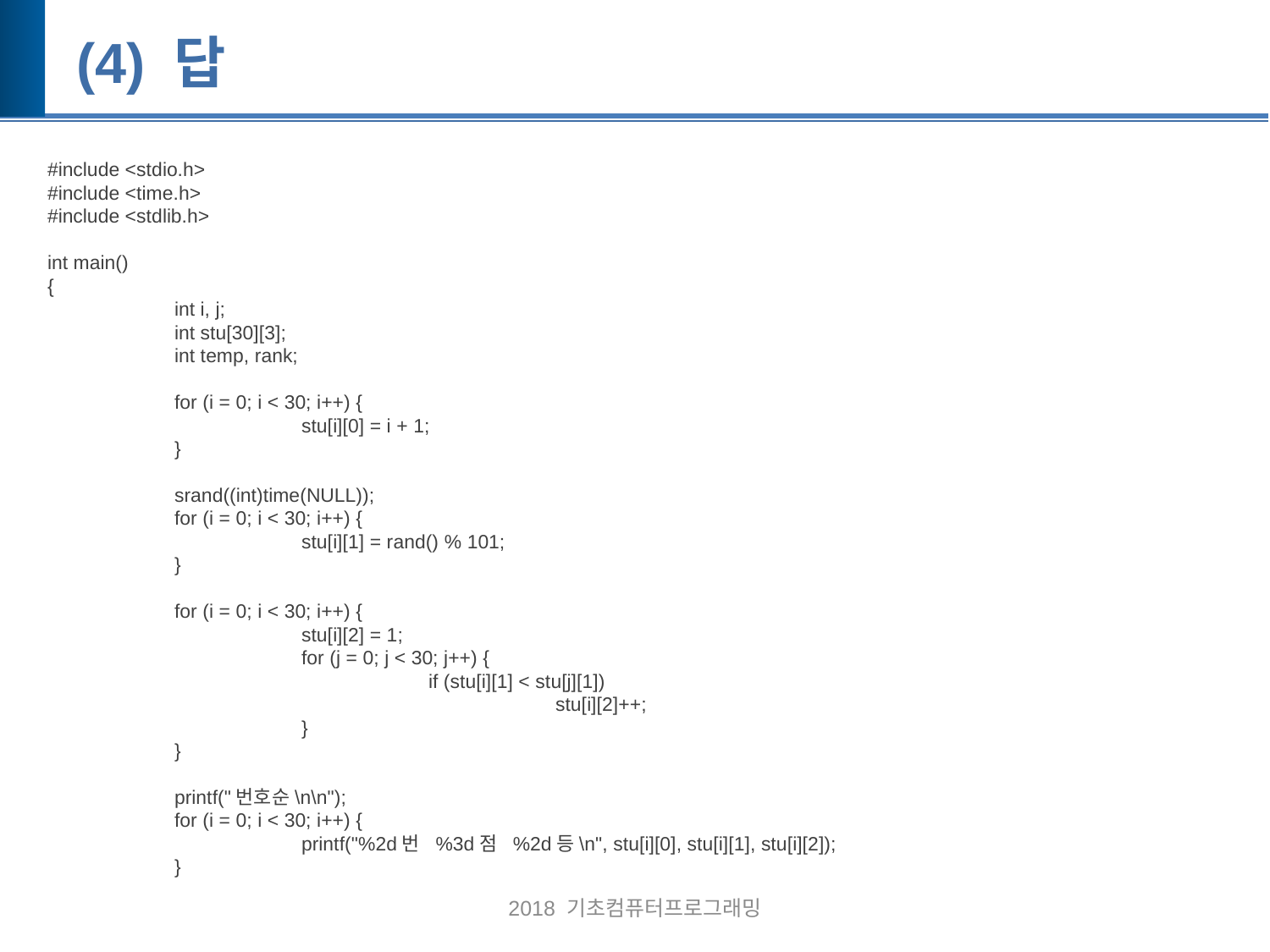

# (4) 답
#include <stdio.h>
#include <time.h>
#include <stdlib.h>

int main()
{
	int i, j;
	int stu[30][3];
	int temp, rank;

	for (i = 0; i < 30; i++) {
		stu[i][0] = i + 1;
	}

	srand((int)time(NULL));
	for (i = 0; i < 30; i++) {
		stu[i][1] = rand() % 101;
	}

	for (i = 0; i < 30; i++) {
		stu[i][2] = 1;
		for (j = 0; j < 30; j++) {
			if (stu[i][1] < stu[j][1])
				stu[i][2]++;
		}
	}

	printf("번호순\n\n");
	for (i = 0; i < 30; i++) {
		printf("%2d번  %3d점  %2d등\n", stu[i][0], stu[i][1], stu[i][2]);
	}

2018 기초컴퓨터프로그래밍